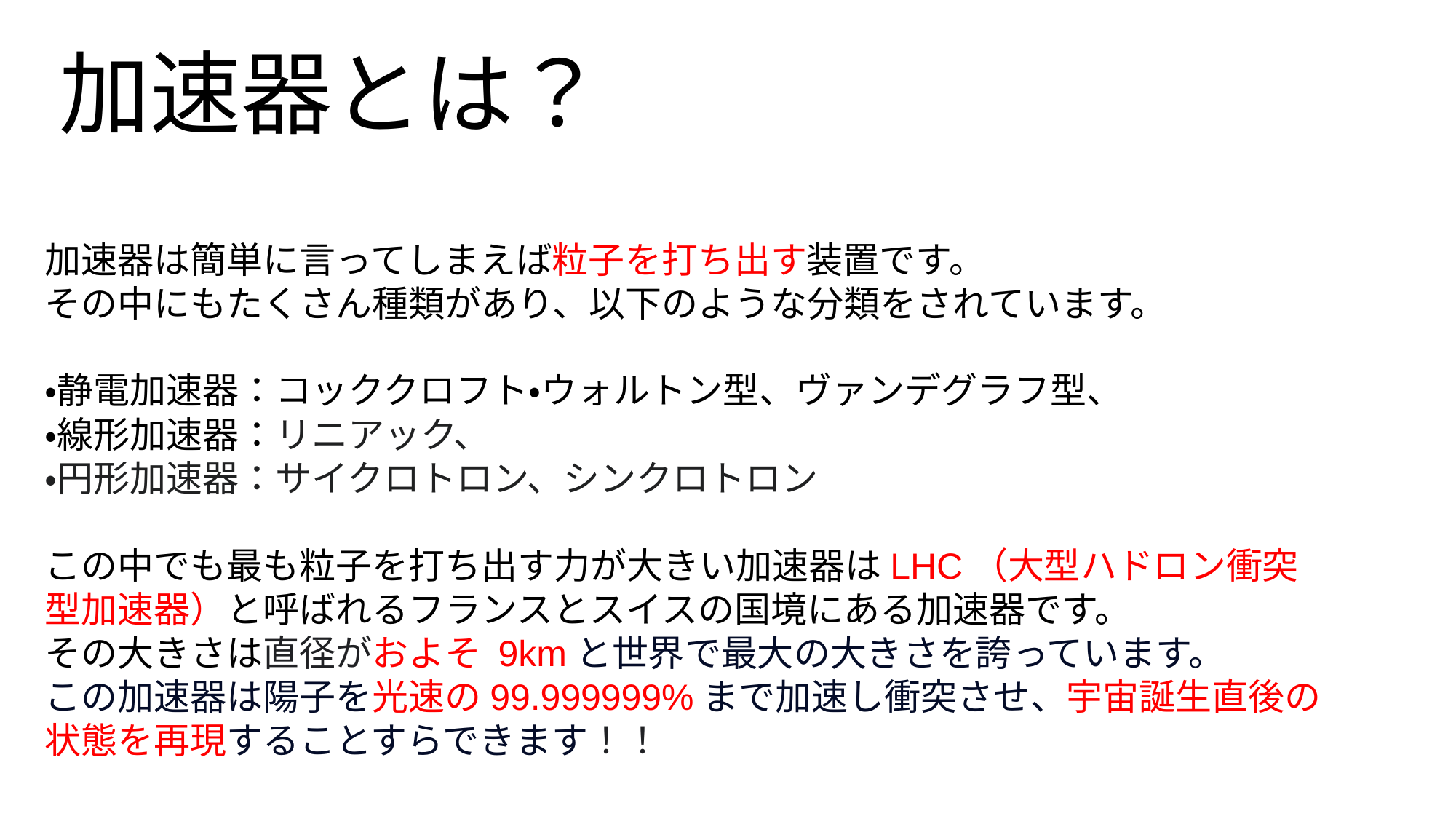

加速器とは？
加速器は簡単に言ってしまえば粒子を打ち出す装置です。
その中にもたくさん種類があり、以下のような分類をされています。

・静電加速器：コッククロフト・ウォルトン型、ヴァンデグラフ型、
・線形加速器：リニアック、
・円形加速器：サイクロトロン、シンクロトロン

この中でも最も粒子を打ち出す力が大きい加速器はLHC（大型ハドロン衝突型加速器）と呼ばれるフランスとスイスの国境にある加速器です。
その大きさは直径がおよそ 9kmと世界で最大の大きさを誇っています。
この加速器は陽子を光速の99.999999%まで加速し衝突させ、宇宙誕生直後の状態を再現することすらできます！！